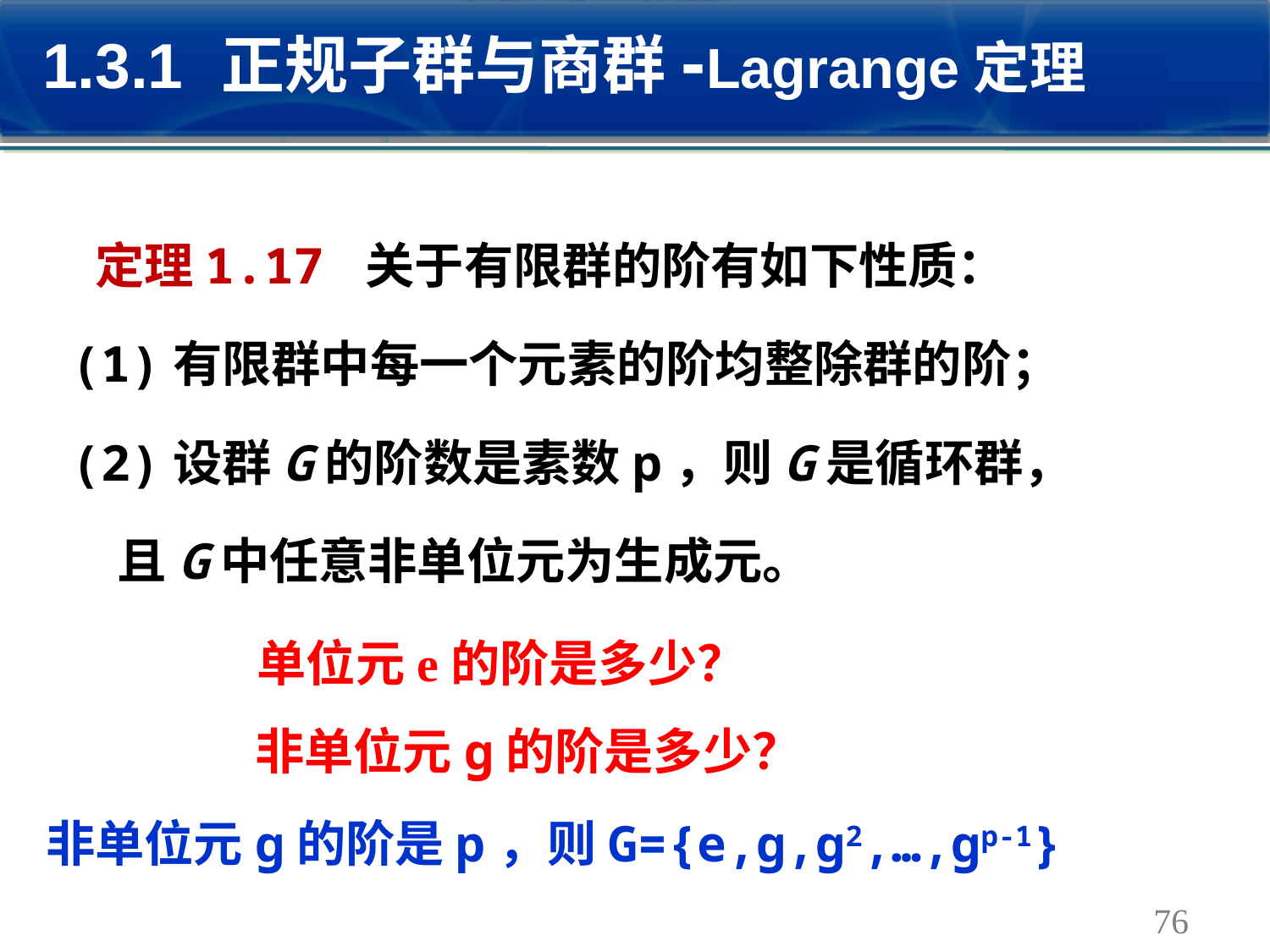

1.3.1 正规子群与商群-Lagrange定理
 定理1.17 关于有限群的阶有如下性质：
(1)有限群中每一个元素的阶均整除群的阶；
(2)设群G的阶数是素数p，则G是循环群，
   且G中任意非单位元为生成元。
单位元e的阶是多少？
非单位元g的阶是多少？
非单位元g的阶是p，则G={e,g,g2,…,gp-1}
76